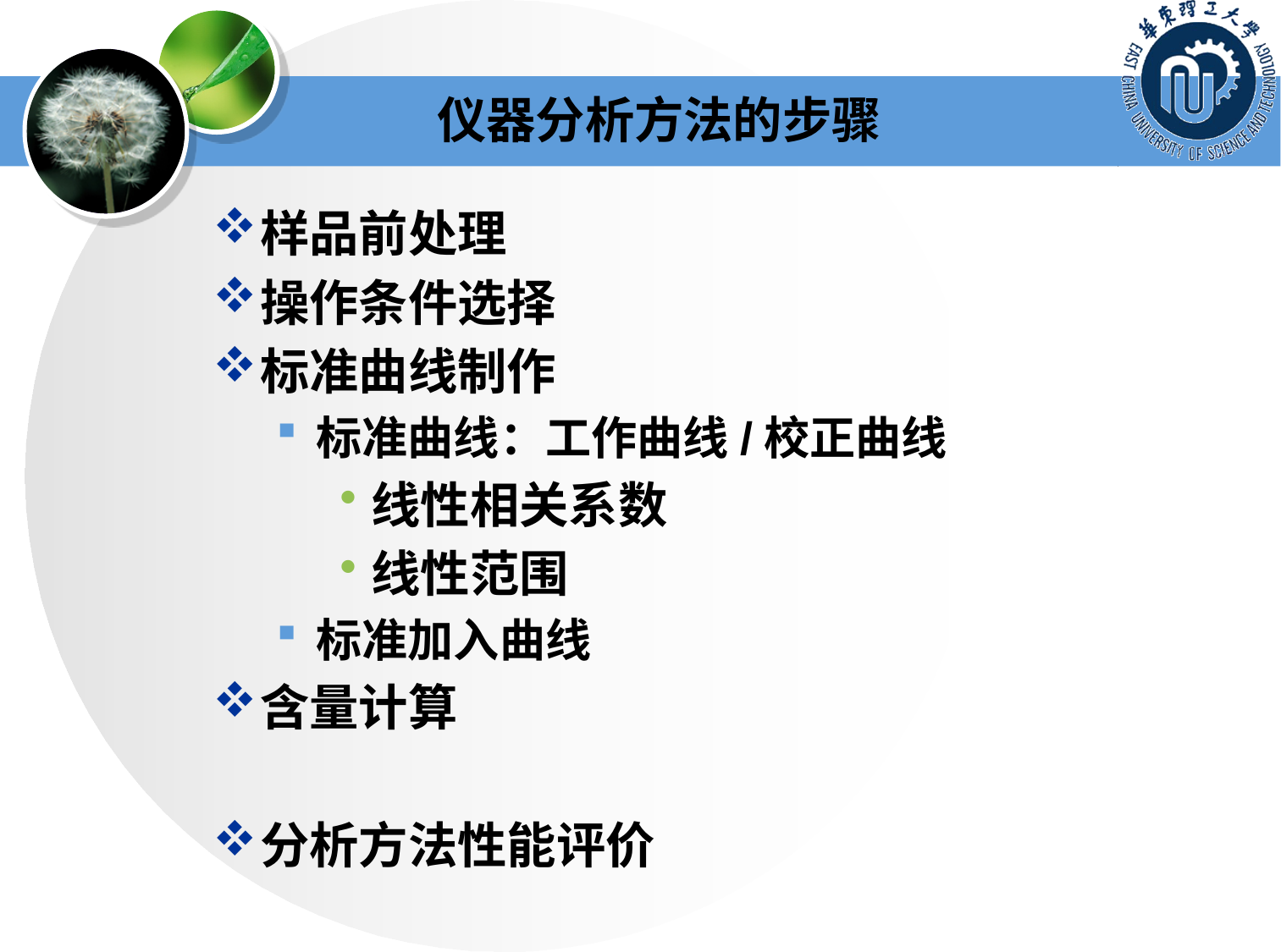

仪器分析方法的步骤
样品前处理
操作条件选择
标准曲线制作
标准曲线：工作曲线/校正曲线
线性相关系数
线性范围
标准加入曲线
含量计算

分析方法性能评价